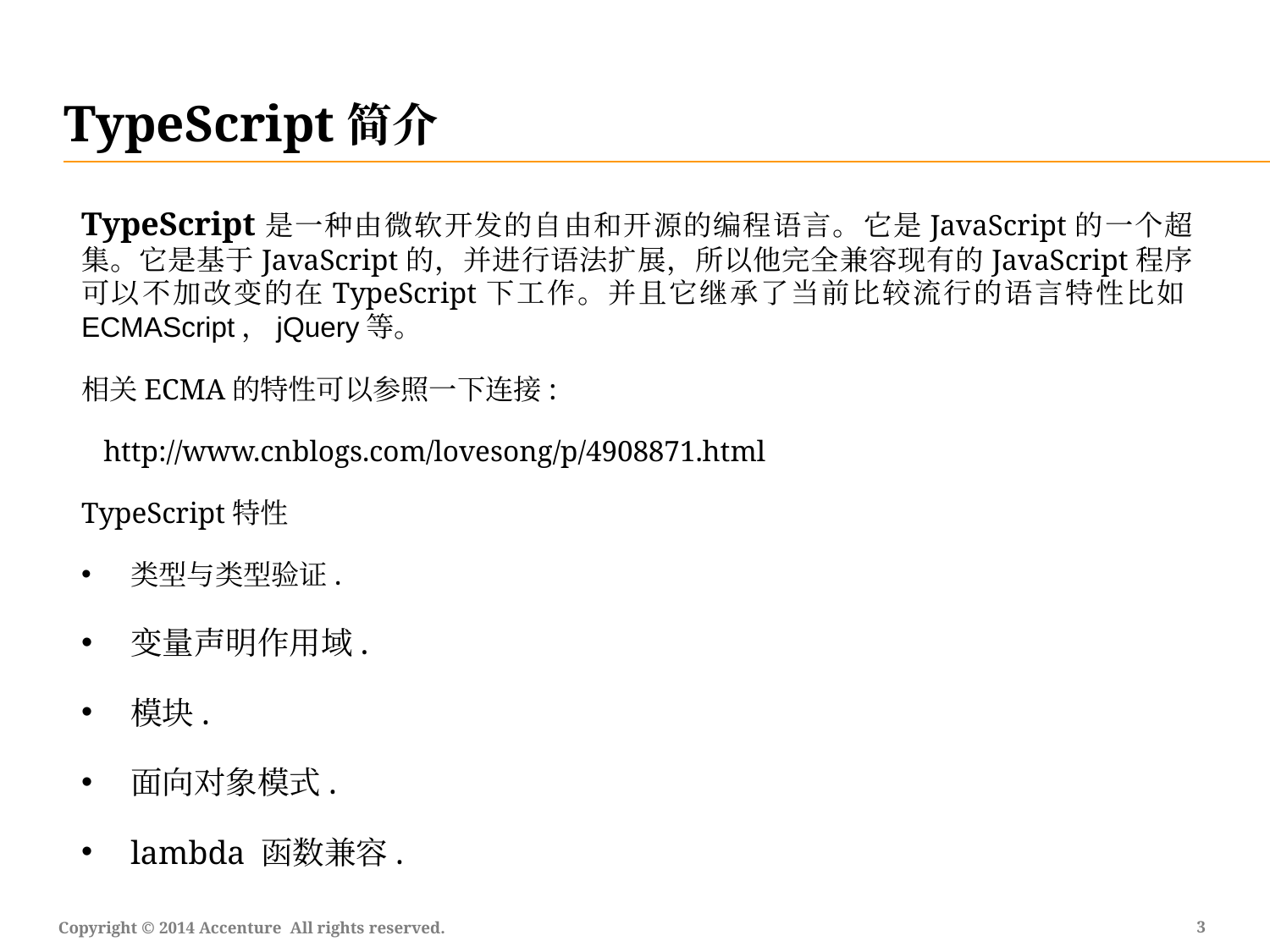

# TypeScript简介
TypeScript是一种由微软开发的自由和开源的编程语言。它是JavaScript的一个超集。它是基于JavaScript的，并进行语法扩展，所以他完全兼容现有的JavaScript程序可以不加改变的在TypeScript下工作。并且它继承了当前比较流行的语言特性比如ECMAScript，jQuery等。
相关ECMA的特性可以参照一下连接:
   http://www.cnblogs.com/lovesong/p/4908871.html
TypeScript特性
类型与类型验证.
变量声明作用域.
模块.
面向对象模式.
lambda 函数兼容.

3
Copyright © 2014 Accenture  All rights reserved.